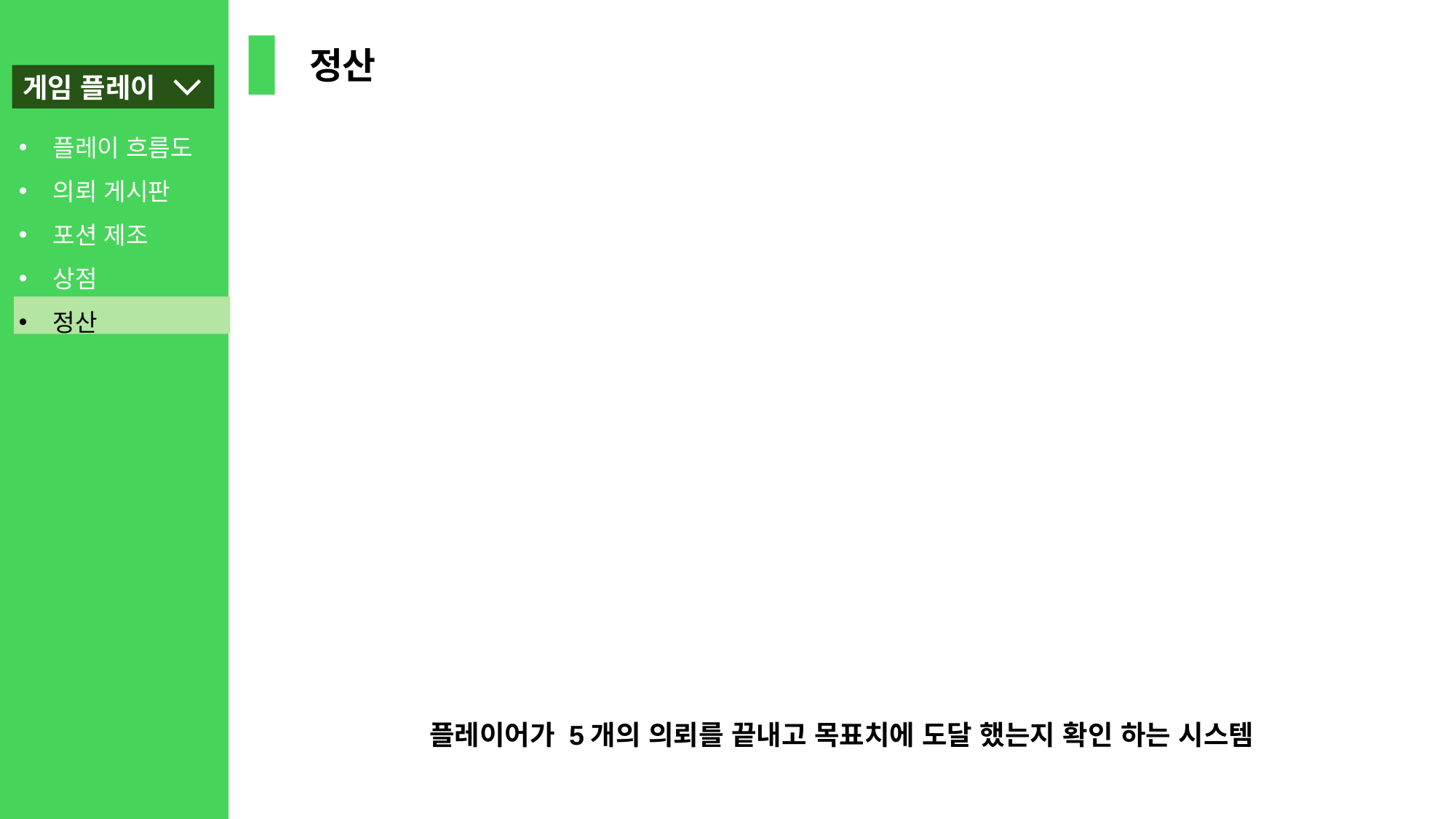

정산
게임 플레이

플레이 흐름도
의뢰 게시판
포션 제조
상점
정산

플레이어가 5개의 의뢰를 끝내고 목표치에 도달 했는지 확인 하는 시스템